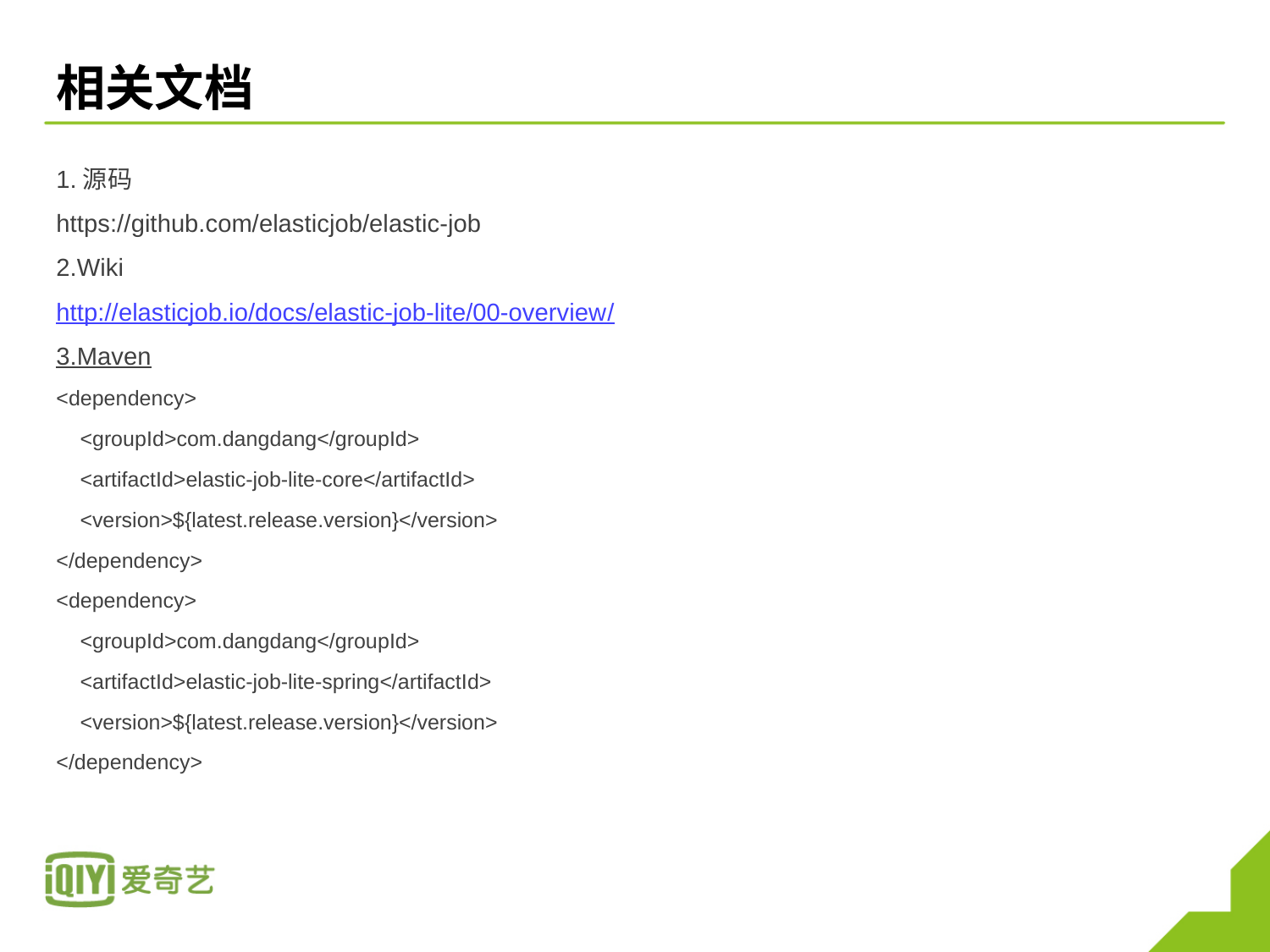

# 相关文档
1.源码
https://github.com/elasticjob/elastic-job
2.Wiki
http://elasticjob.io/docs/elastic-job-lite/00-overview/
3.Maven
<dependency>
    <groupId>com.dangdang</groupId>
    <artifactId>elastic-job-lite-core</artifactId>
    <version>${latest.release.version}</version>
</dependency>
<dependency>
    <groupId>com.dangdang</groupId>
    <artifactId>elastic-job-lite-spring</artifactId>
    <version>${latest.release.version}</version>
</dependency>